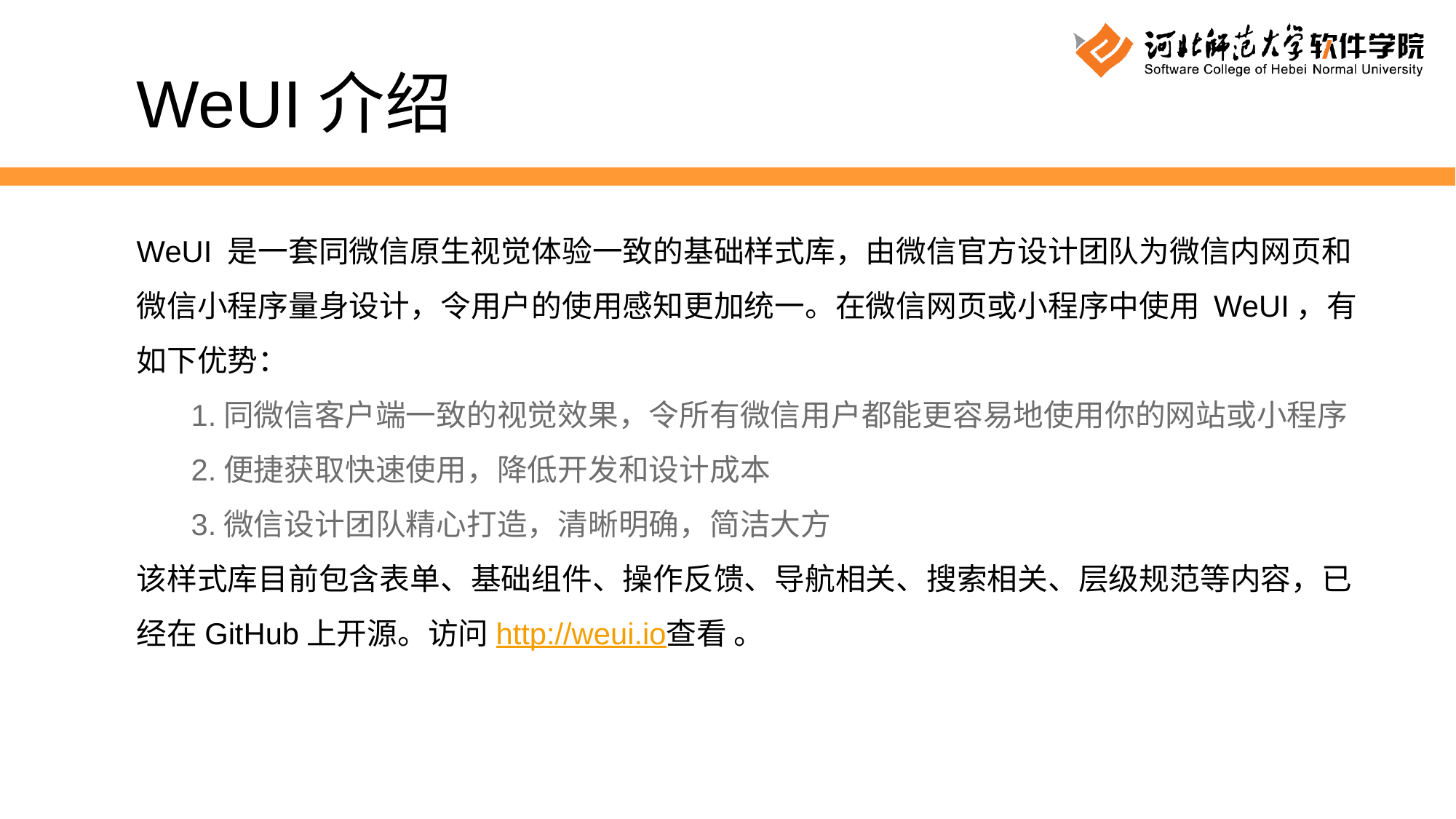

WeUI介绍
WeUI 是一套同微信原生视觉体验一致的基础样式库，由微信官方设计团队为微信内网页和微信小程序量身设计，令用户的使用感知更加统一。在微信网页或小程序中使用 WeUI，有如下优势：
1.同微信客户端一致的视觉效果，令所有微信用户都能更容易地使用你的网站或小程序
2.便捷获取快速使用，降低开发和设计成本
3.微信设计团队精心打造，清晰明确，简洁大方
该样式库目前包含表单、基础组件、操作反馈、导航相关、搜索相关、层级规范等内容，已经在GitHub上开源。访问http://weui.io查看 。